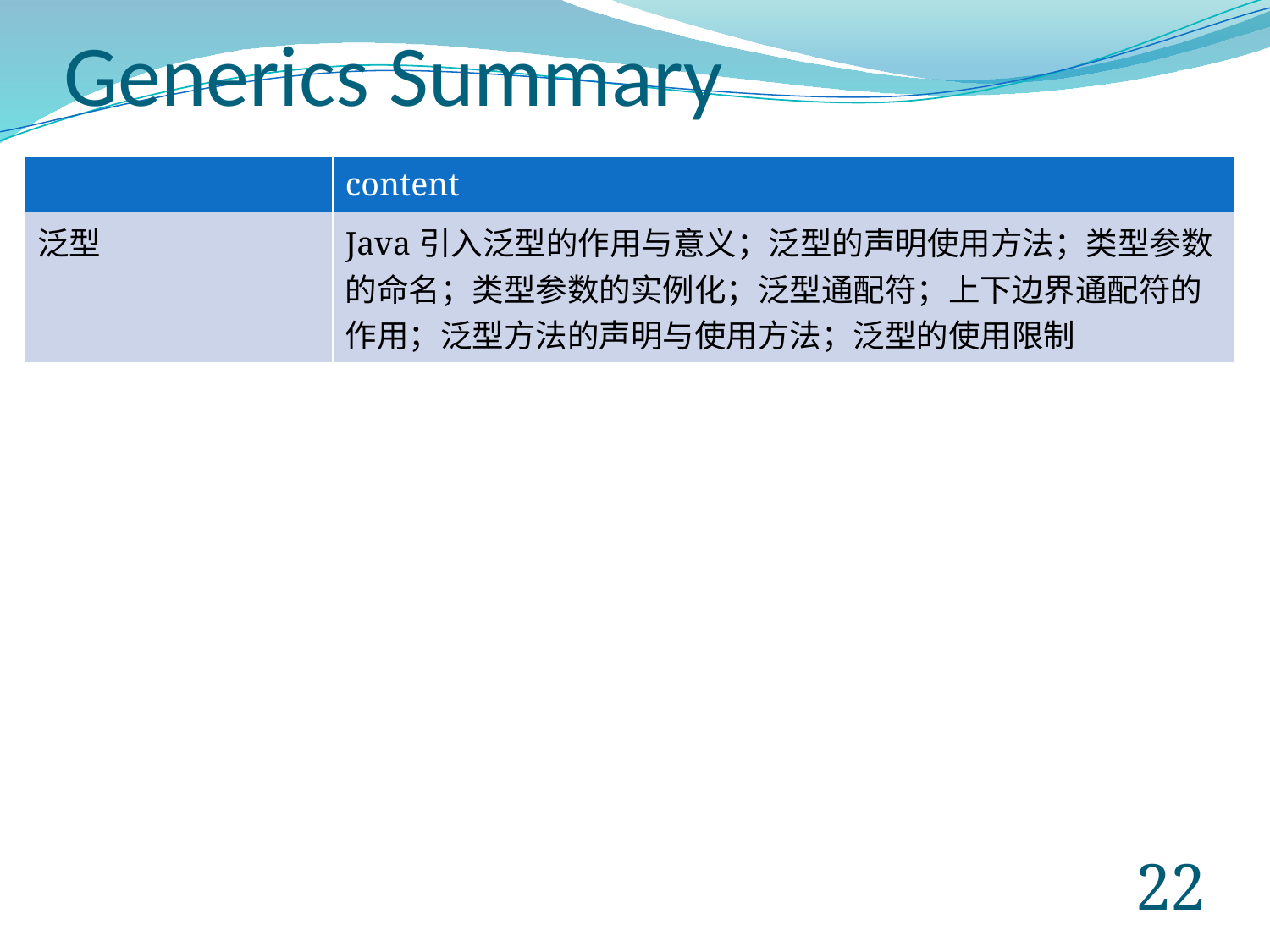

# Generics Summary
|  | content |
| --- | --- |
| 泛型 | Java引入泛型的作用与意义；泛型的声明使用方法；类型参数的命名；类型参数的实例化；泛型通配符；上下边界通配符的作用；泛型方法的声明与使用方法；泛型的使用限制 |
22